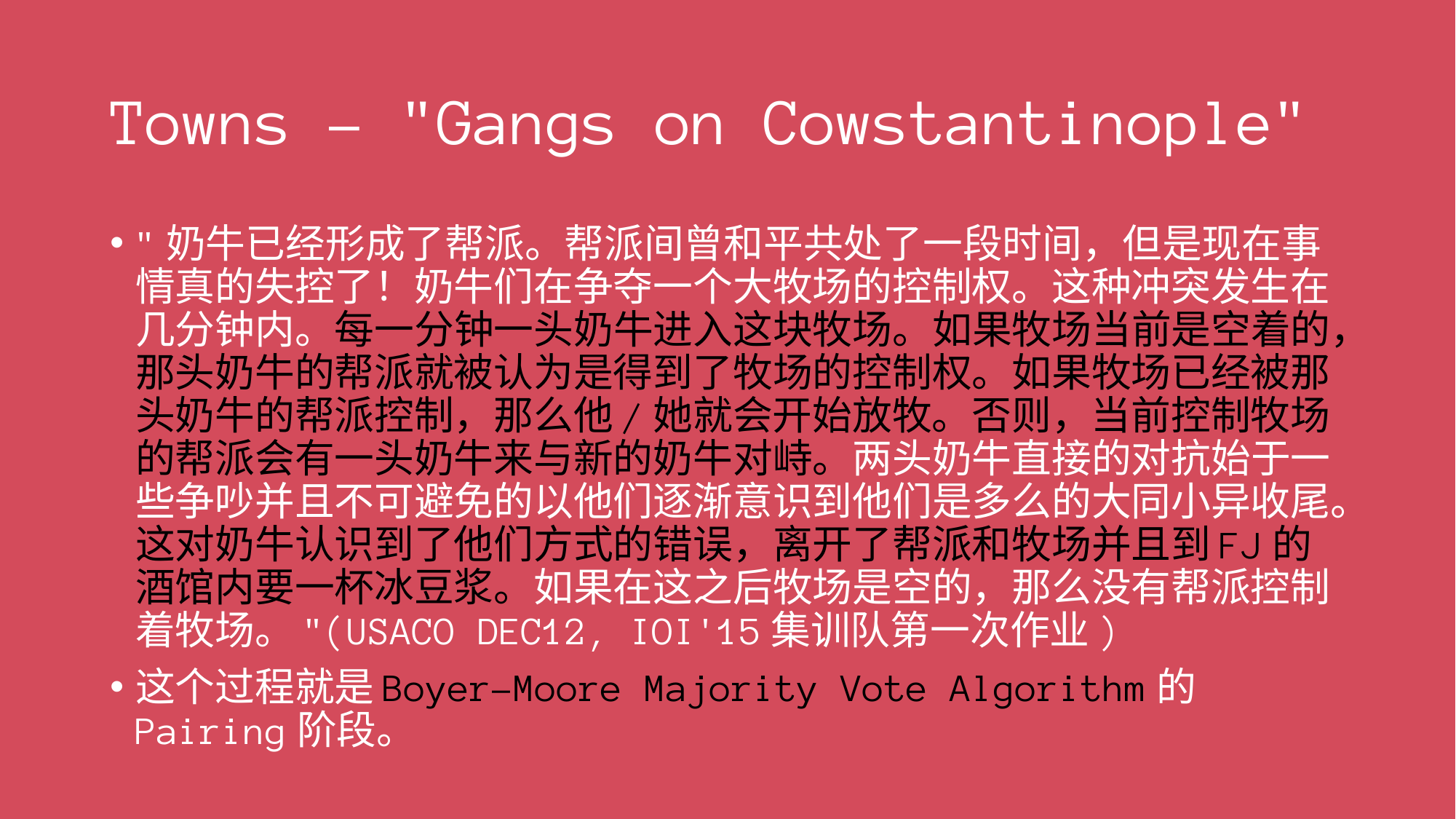

# Towns - "Gangs on Cowstantinople"
"奶牛已经形成了帮派。帮派间曾和平共处了一段时间，但是现在事情真的失控了！奶牛们在争夺一个大牧场的控制权。这种冲突发生在几分钟内。每一分钟一头奶牛进入这块牧场。如果牧场当前是空着的，那头奶牛的帮派就被认为是得到了牧场的控制权。如果牧场已经被那头奶牛的帮派控制，那么他/她就会开始放牧。否则，当前控制牧场的帮派会有一头奶牛来与新的奶牛对峙。两头奶牛直接的对抗始于一些争吵并且不可避免的以他们逐渐意识到他们是多么的大同小异收尾。这对奶牛认识到了他们方式的错误，离开了帮派和牧场并且到FJ的酒馆内要一杯冰豆浆。如果在这之后牧场是空的，那么没有帮派控制着牧场。"(USACO DEC12, IOI'15集训队第一次作业)
这个过程就是Boyer-Moore Majority Vote Algorithm的Pairing阶段。